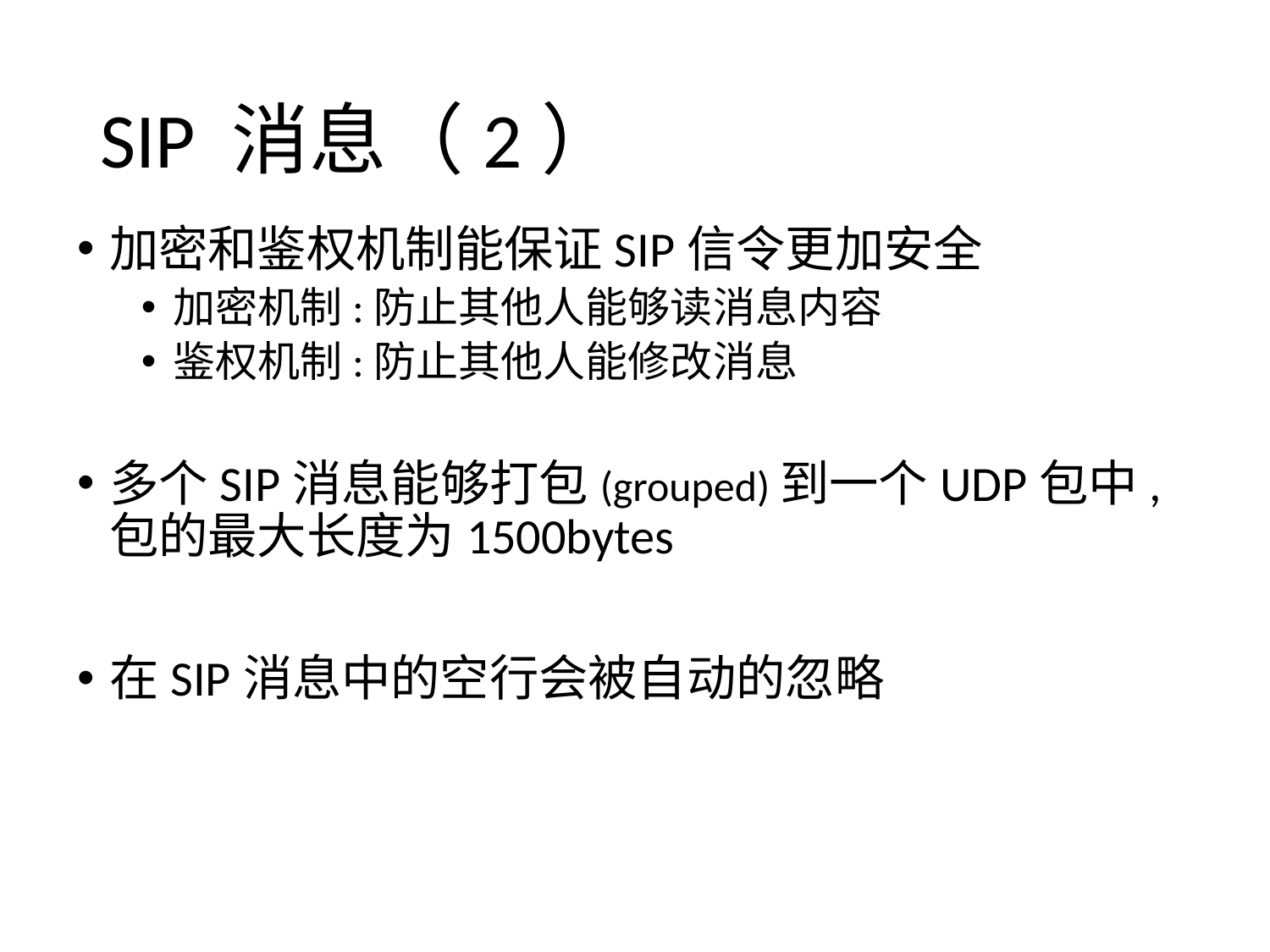

# SIP 消息（2）
加密和鉴权机制能保证SIP信令更加安全
加密机制:防止其他人能够读消息内容
鉴权机制:防止其他人能修改消息

多个SIP消息能够打包(grouped)到一个UDP包中,包的最大长度为1500bytes

在SIP消息中的空行会被自动的忽略